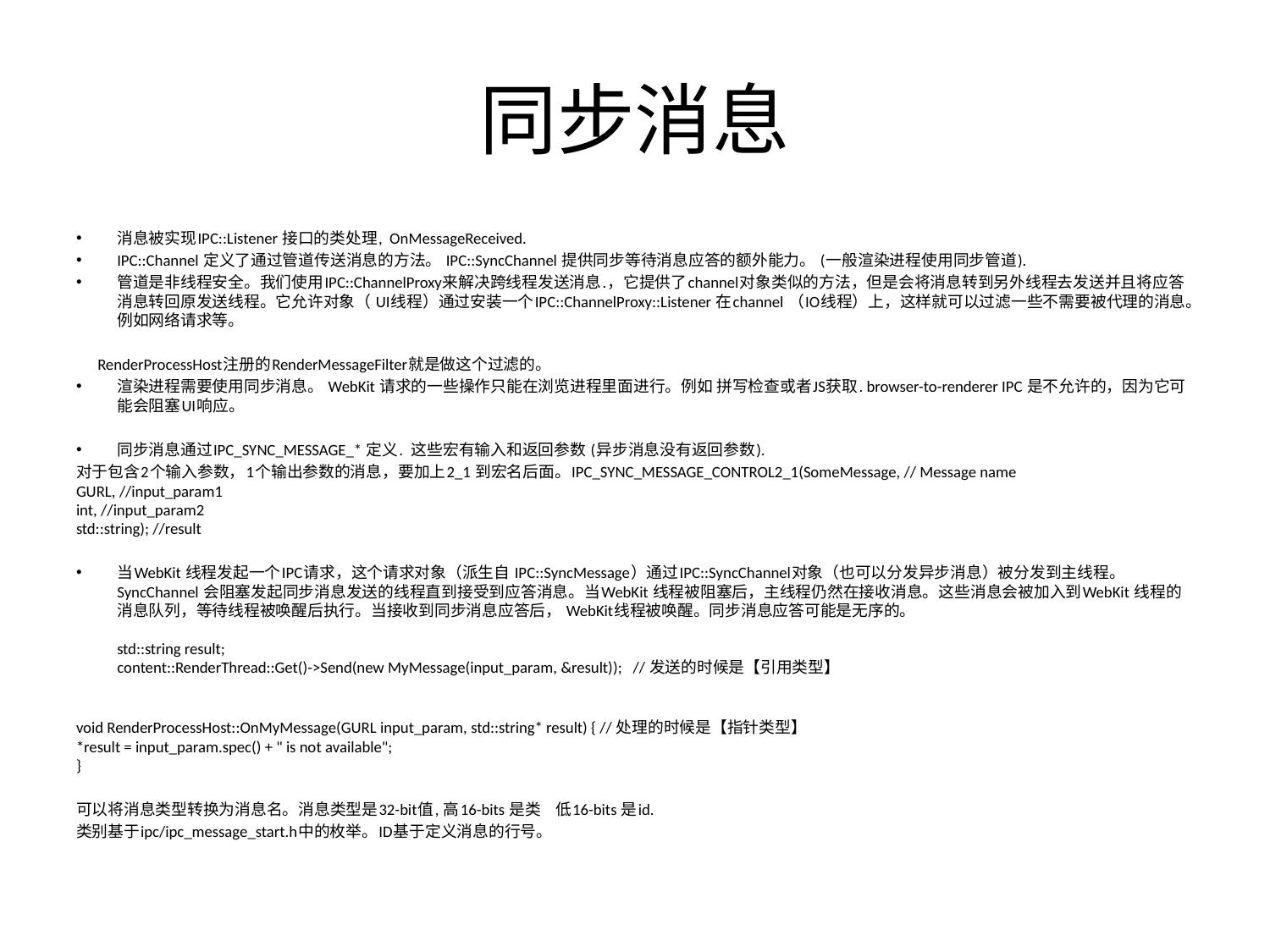

# 同步消息
消息被实现IPC::Listener 接口的类处理,  OnMessageReceived.
IPC::Channel 定义了通过管道传送消息的方法。 IPC::SyncChannel 提供同步等待消息应答的额外能力。 (一般渲染进程使用同步管道).
管道是非线程安全。我们使用IPC::ChannelProxy来解决跨线程发送消息.，它提供了channel对象类似的方法，但是会将消息转到另外线程去发送并且将应答消息转回原发送线程。它允许对象（ UI线程）通过安装一个IPC::ChannelProxy::Listener 在channel （IO线程）上，这样就可以过滤一些不需要被代理的消息。例如网络请求等。

      RenderProcessHost注册的RenderMessageFilter就是做这个过滤的。
渲染进程需要使用同步消息。 WebKit 请求的一些操作只能在浏览进程里面进行。例如 拼写检查或者JS获取. browser-to-renderer IPC 是不允许的，因为它可能会阻塞UI响应。

同步消息通过IPC_SYNC_MESSAGE_* 定义.  这些宏有输入和返回参数 (异步消息没有返回参数).
对于包含2个输入参数，1个输出参数的消息，要加上2_1 到宏名后面。IPC_SYNC_MESSAGE_CONTROL2_1(SomeMessage, // Message name
GURL, //input_param1
int, //input_param2
std::string); //result

当WebKit 线程发起一个IPC请求，这个请求对象（派生自 IPC::SyncMessage）通过IPC::SyncChannel对象（也可以分发异步消息）被分发到主线程。 SyncChannel 会阻塞发起同步消息发送的线程直到接受到应答消息。当WebKit 线程被阻塞后，主线程仍然在接收消息。这些消息会被加入到WebKit 线程的消息队列，等待线程被唤醒后执行。当接收到同步消息应答后， WebKit线程被唤醒。同步消息应答可能是无序的。
std::string result;
content::RenderThread::Get()->Send(new MyMessage(input_param, &result));   // 发送的时候是【引用类型】
void RenderProcessHost::OnMyMessage(GURL input_param, std::string* result) { // 处理的时候是【指针类型】
*result = input_param.spec() + " is not available";
}

可以将消息类型转换为消息名。消息类型是32-bit值, 高16-bits 是类    低16-bits 是id.
类别基于ipc/ipc_message_start.h中的枚举。ID基于定义消息的行号。